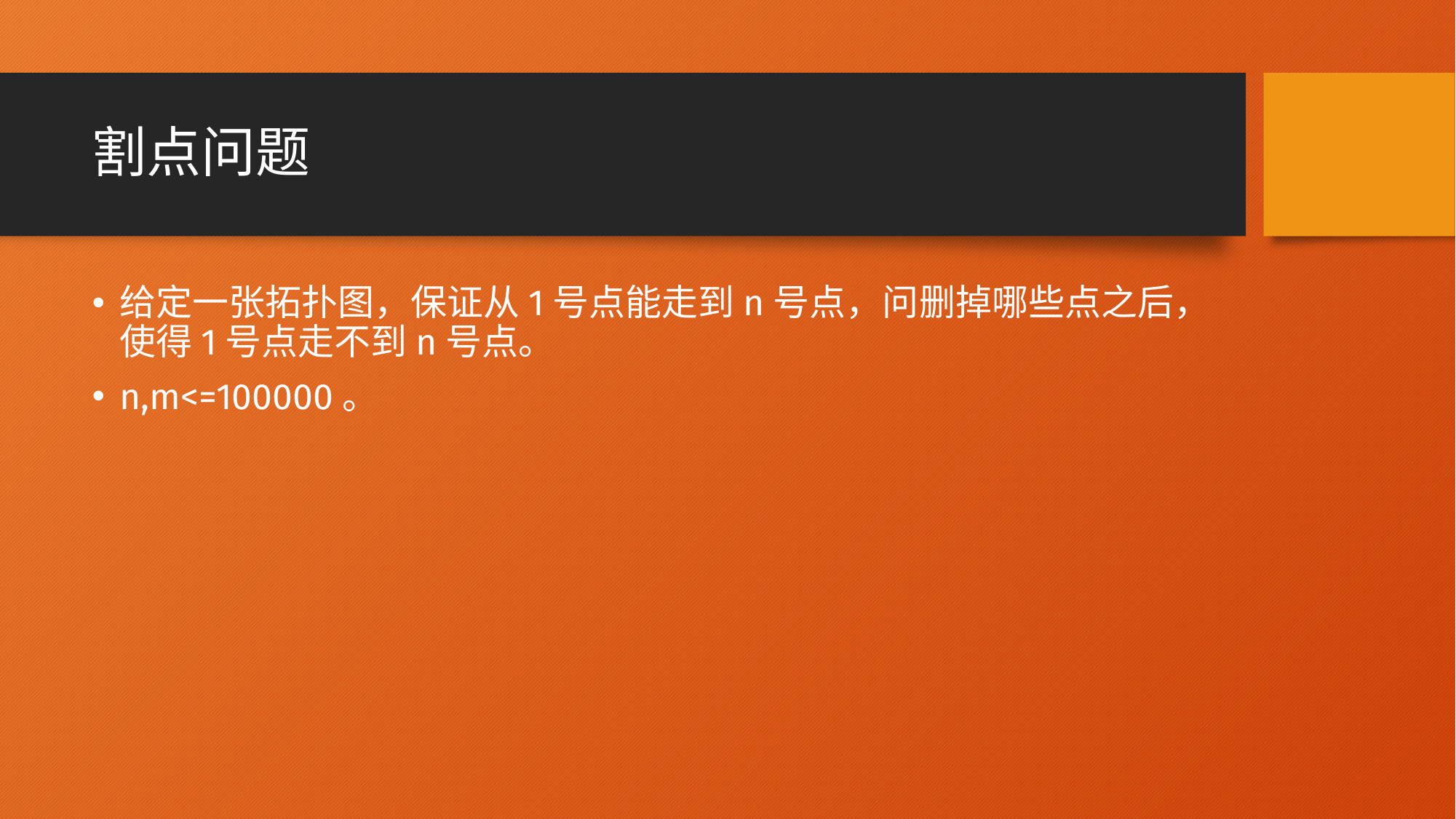

# 割点问题
给定一张拓扑图，保证从1号点能走到n号点，问删掉哪些点之后，使得1号点走不到n号点。
n,m<=100000。